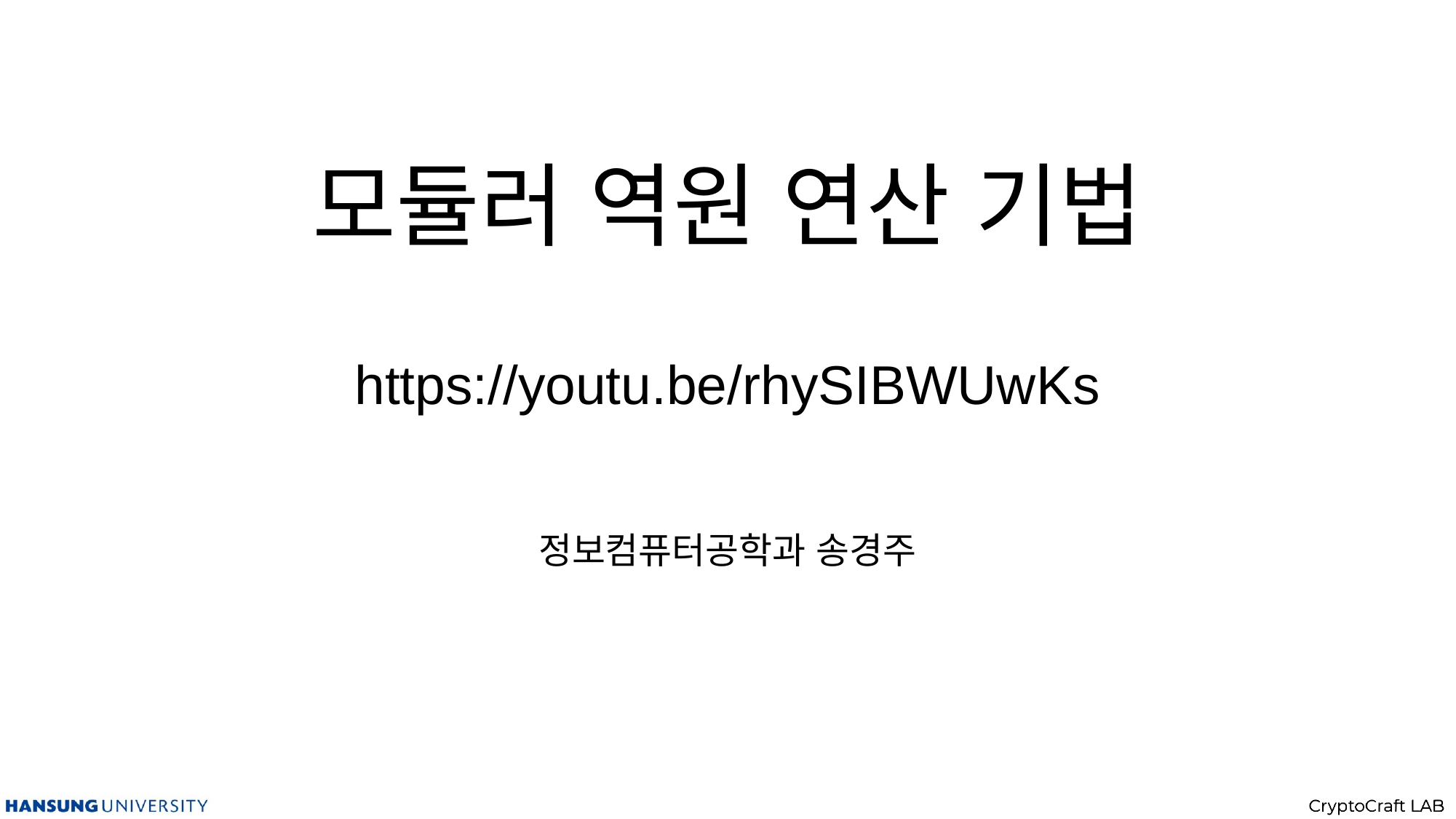

# 모듈러 역원 연산 기법 https://youtu.be/rhySIBWUwKs
정보컴퓨터공학과 송경주